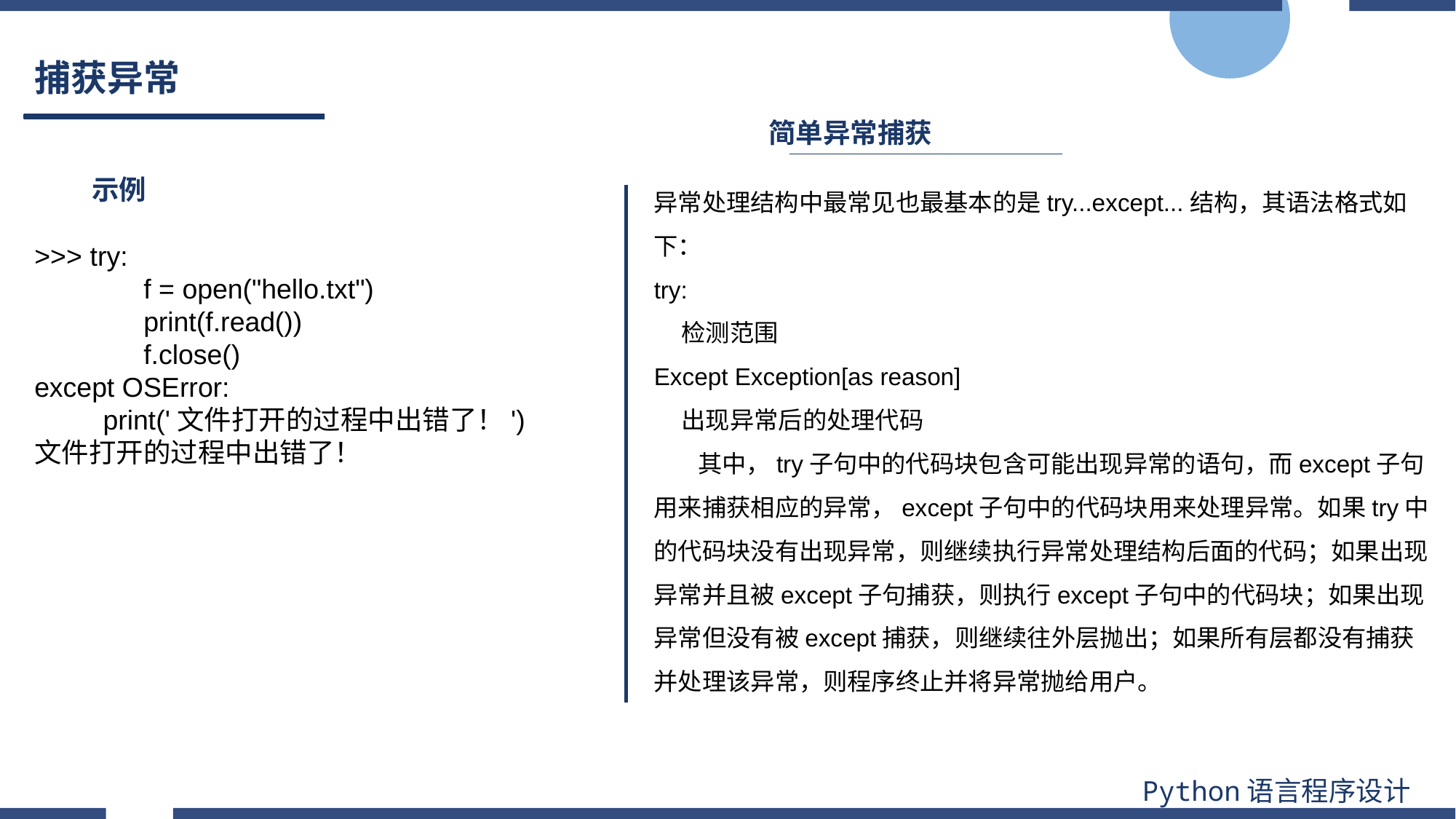

# 捕获异常
简单异常捕获
示例
异常处理结构中最常见也最基本的是try...except...结构，其语法格式如下：
try:
    检测范围
Except Exception[as reason]
    出现异常后的处理代码
       其中，try子句中的代码块包含可能出现异常的语句，而except子句用来捕获相应的异常，except子句中的代码块用来处理异常。如果try中的代码块没有出现异常，则继续执行异常处理结构后面的代码；如果出现异常并且被except子句捕获，则执行except子句中的代码块；如果出现异常但没有被except捕获，则继续往外层抛出；如果所有层都没有捕获并处理该异常，则程序终止并将异常抛给用户。

>>> try:
    	f = open("hello.txt")
    	print(f.read())
    	f.close()
except OSError:
         print('文件打开的过程中出错了！')
文件打开的过程中出错了！